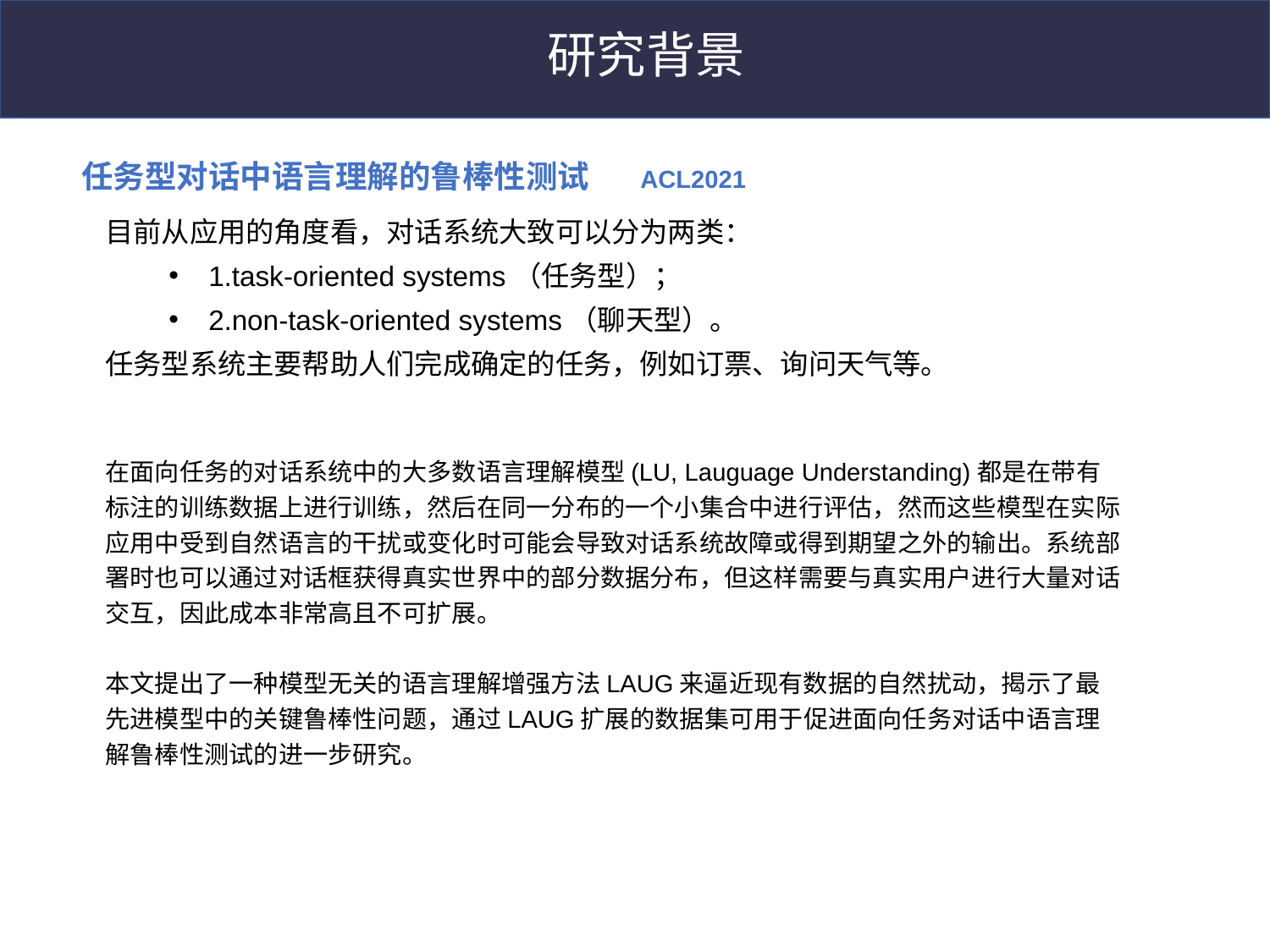

研究背景
任务型对话中语言理解的鲁棒性测试      ACL2021
目前从应用的角度看，对话系统大致可以分为两类：
1.task-oriented systems（任务型）；
2.non-task-oriented systems（聊天型）。
任务型系统主要帮助人们完成确定的任务，例如订票、询问天气等。
在面向任务的对话系统中的大多数语言理解模型(LU, Lauguage Understanding)都是在带有标注的训练数据上进行训练，然后在同一分布的一个小集合中进行评估，然而这些模型在实际应用中受到自然语言的干扰或变化时可能会导致对话系统故障或得到期望之外的输出。系统部署时也可以通过对话框获得真实世界中的部分数据分布，但这样需要与真实用户进行大量对话交互，因此成本非常高且不可扩展。
本文提出了一种模型无关的语言理解增强方法LAUG来逼近现有数据的自然扰动，揭示了最先进模型中的关键鲁棒性问题，通过LAUG扩展的数据集可用于促进面向任务对话中语言理解鲁棒性测试的进一步研究。